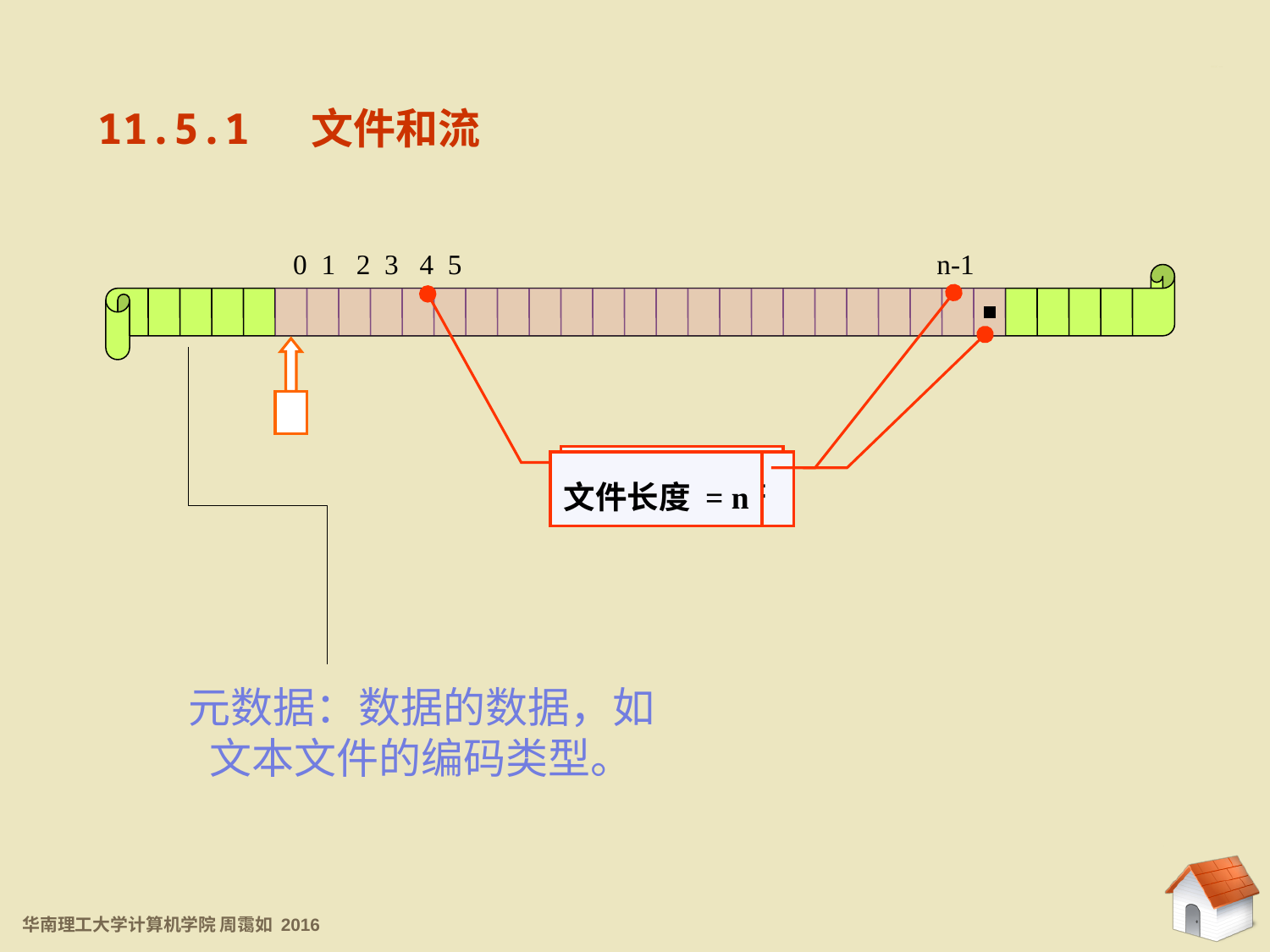

11.5.1  文件和流
11.5.1  文件和流
0  1   2  3   4  5                                                                    n-1

文件字节序号
文件长度 = n
文件结束符
元数据：数据的数据，如文本文件的编码类型。